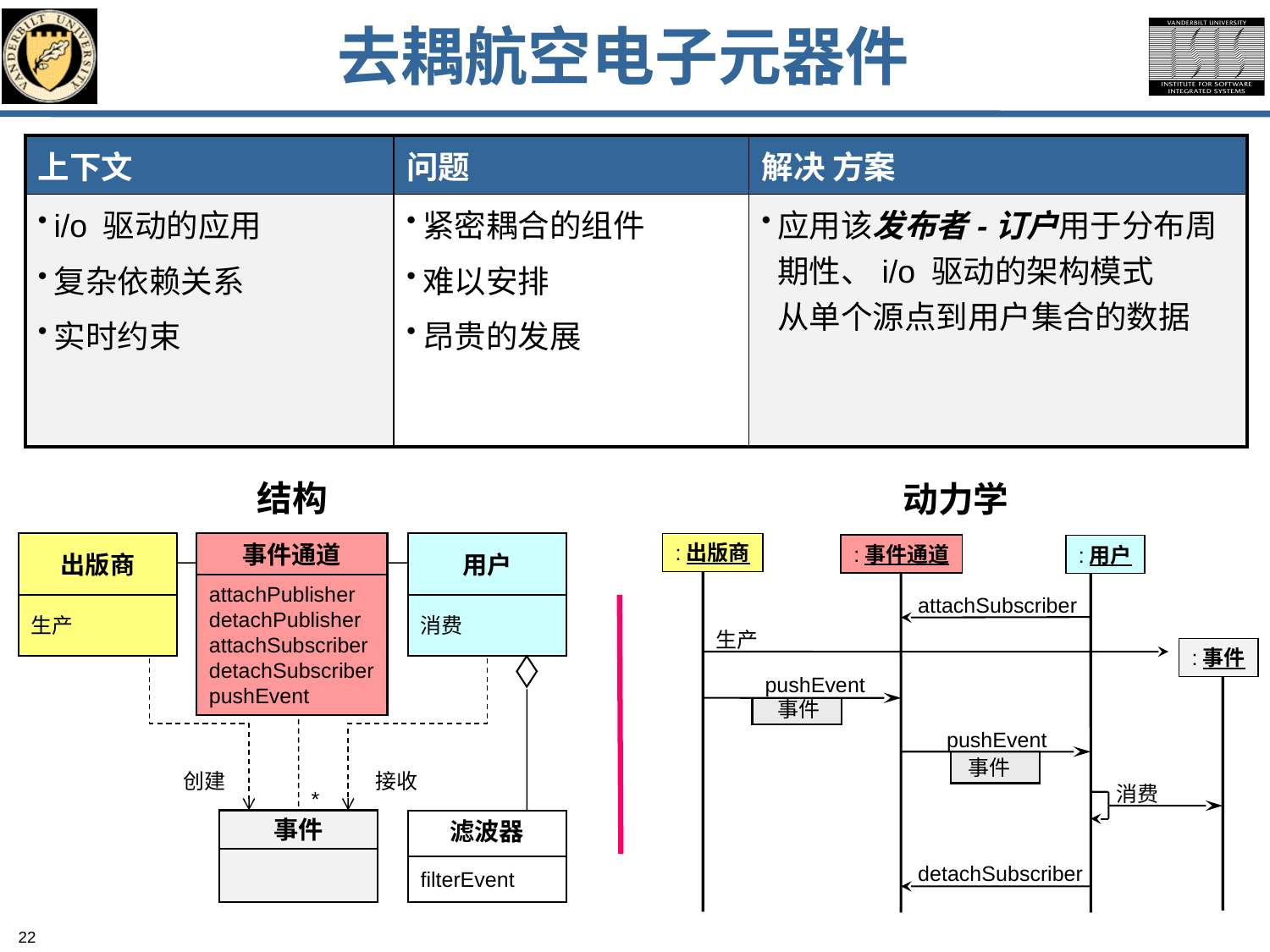

# 去耦航空电子元器件

| 上下文 | 问题 | 解决 方案 |
| --- | --- | --- |
| i/o 驱动的应用 复杂依赖关系 实时约束 | 紧密耦合的组件 难以安排 昂贵的发展 | 应用该发布者-订户用于分布周期性、i/o 驱动的架构模式 从单个源点到用户集合的数据 |
结构
出版商
事件通道

用户

消费

attachPublisher
detachPublisher
attachSubscriber
detachSubscriber
pushEvent

生产

创建
接收
*
事件

滤波器

filterEvent

动力学
:出版商
:事件通道
:用户

attachSubscriber

生产
:事件

pushEvent
事件

pushEvent
事件

消费

detachSubscriber

22